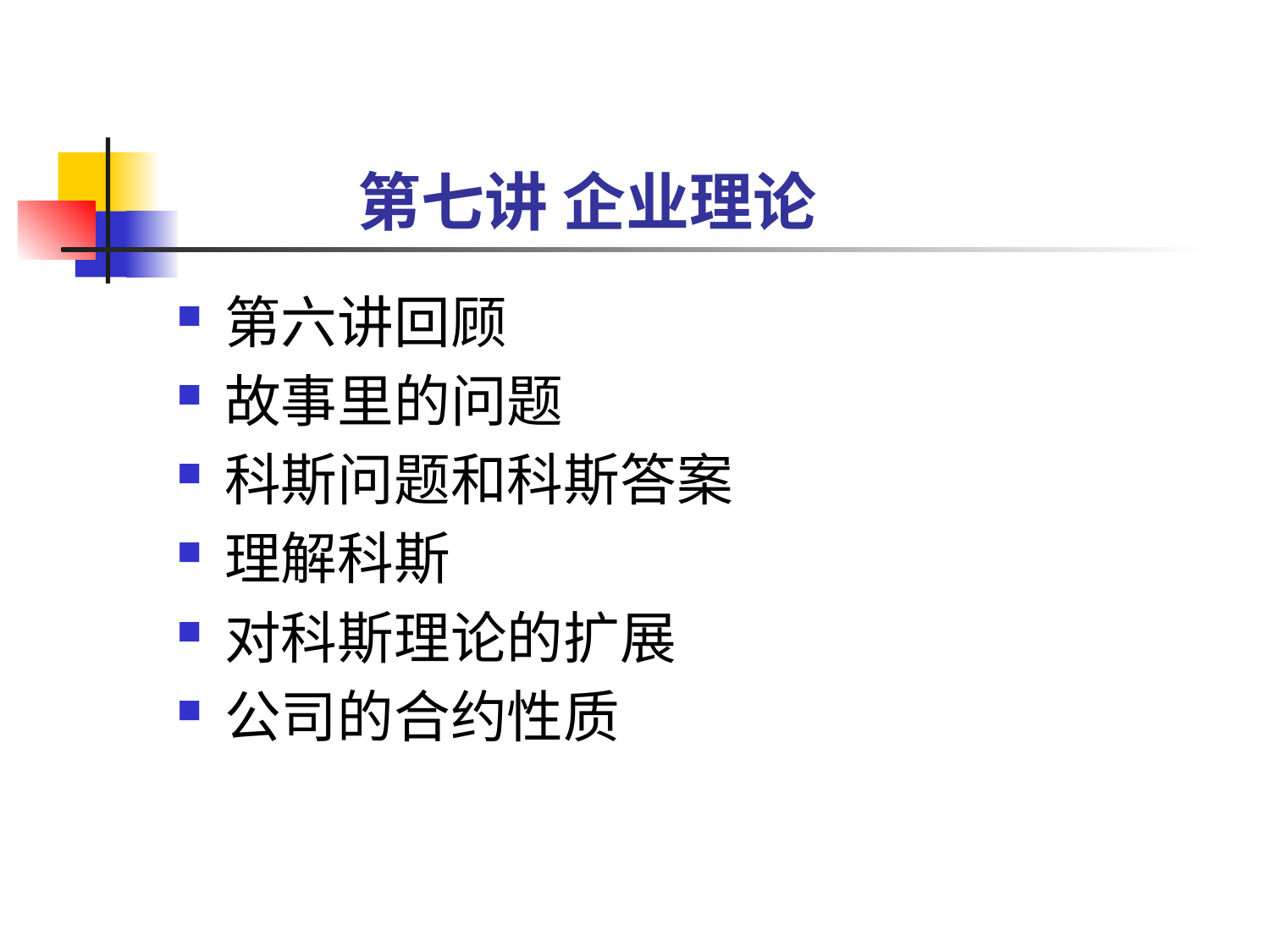

# 第七讲 企业理论
第六讲回顾
故事里的问题
科斯问题和科斯答案
理解科斯
对科斯理论的扩展
公司的合约性质